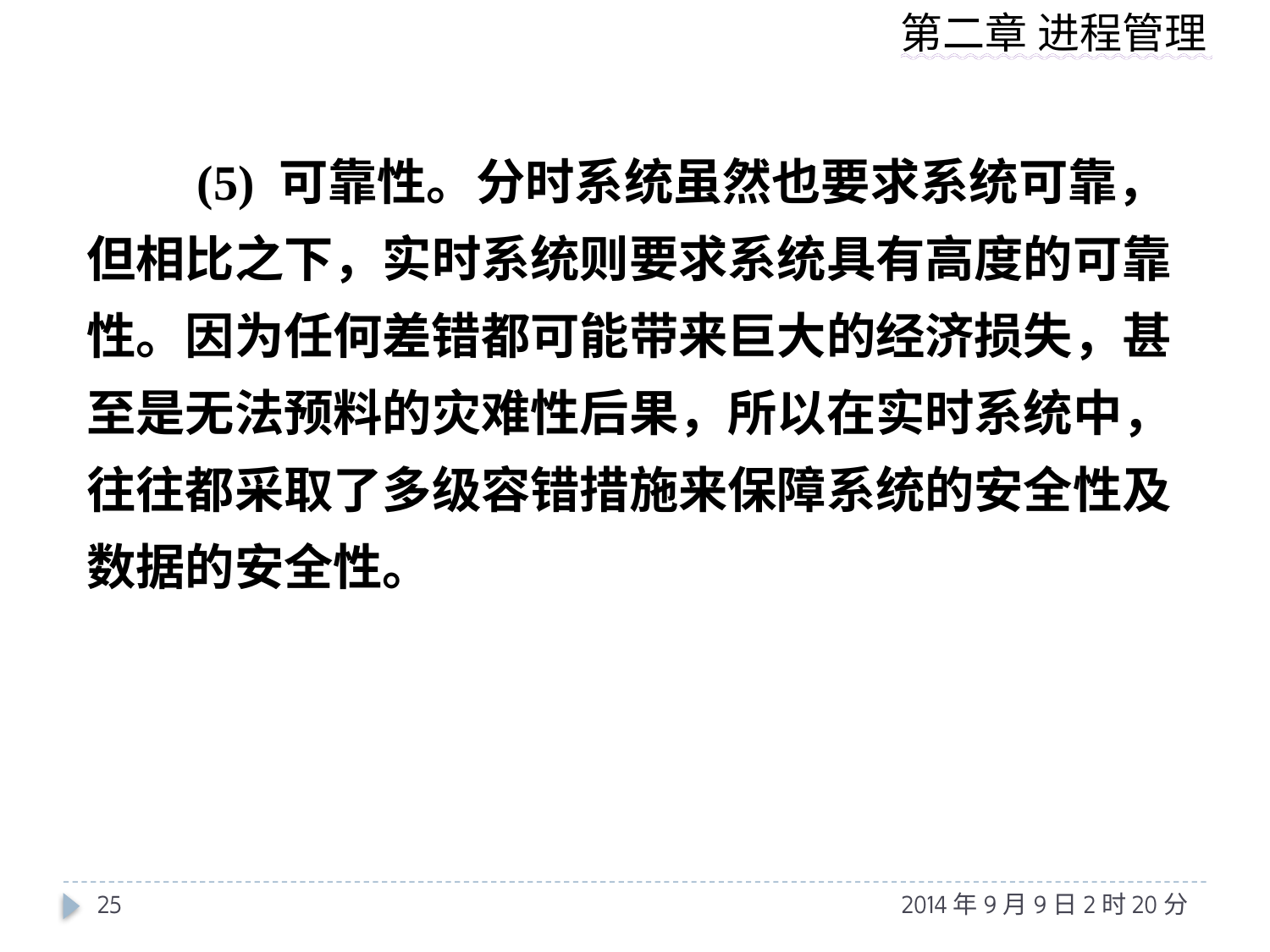

(5) 可靠性。分时系统虽然也要求系统可靠，但相比之下，实时系统则要求系统具有高度的可靠性。因为任何差错都可能带来巨大的经济损失，甚至是无法预料的灾难性后果，所以在实时系统中，往往都采取了多级容错措施来保障系统的安全性及数据的安全性。
25
2014年9月9日2时20分